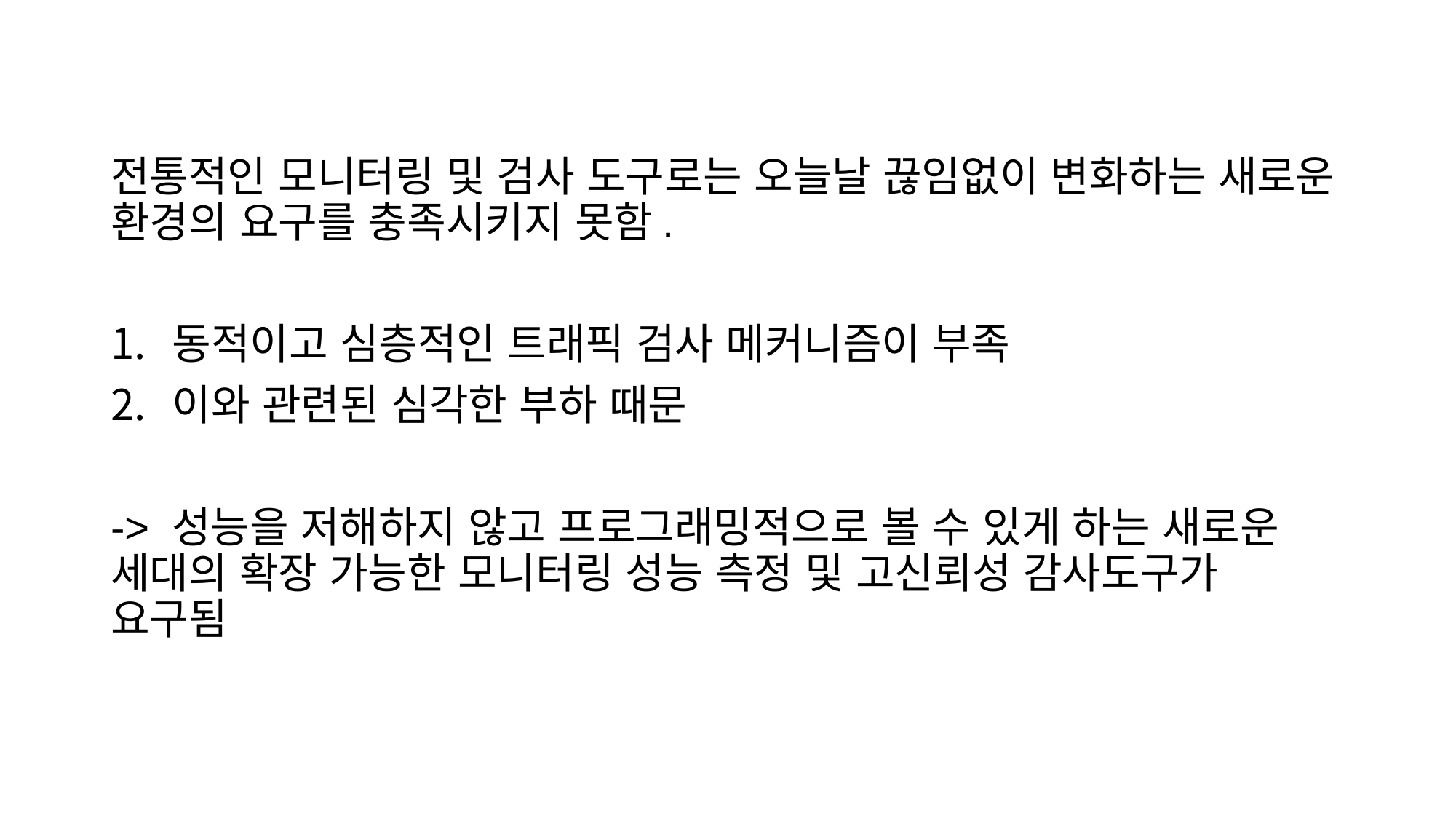

전통적인 모니터링 및 검사 도구로는 오늘날 끊임없이 변화하는 새로운 환경의 요구를 충족시키지 못함.

동적이고 심층적인 트래픽 검사 메커니즘이 부족
이와 관련된 심각한 부하 때문

-> 성능을 저해하지 않고 프로그래밍적으로 볼 수 있게 하는 새로운 세대의 확장 가능한 모니터링 성능 측정 및 고신뢰성 감사도구가 요구됨